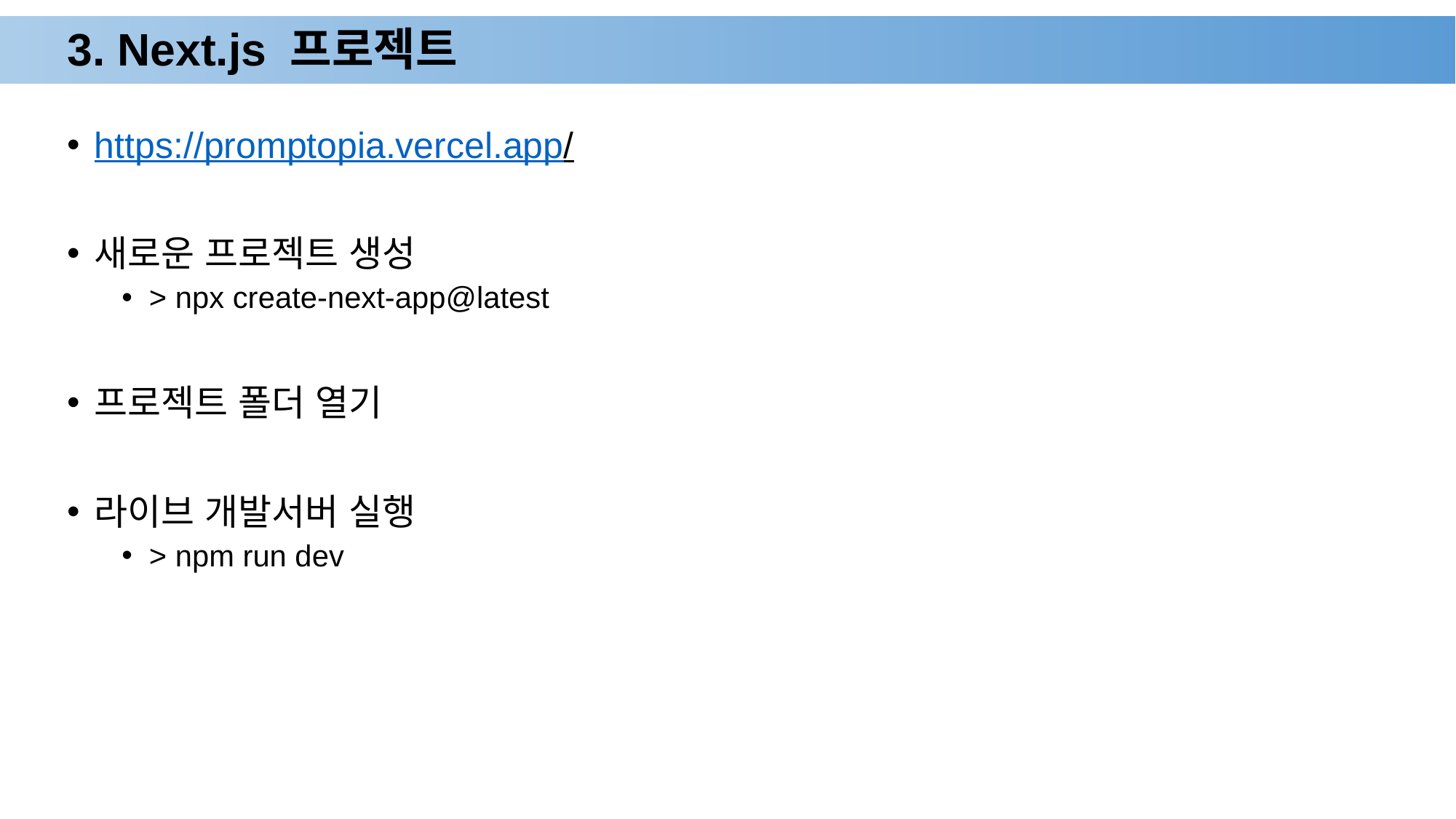

# 3. Next.js 프로젝트
https://promptopia.vercel.app/

새로운 프로젝트 생성
> npx create-next-app@latest

프로젝트 폴더 열기

라이브 개발서버 실행
> npm run dev